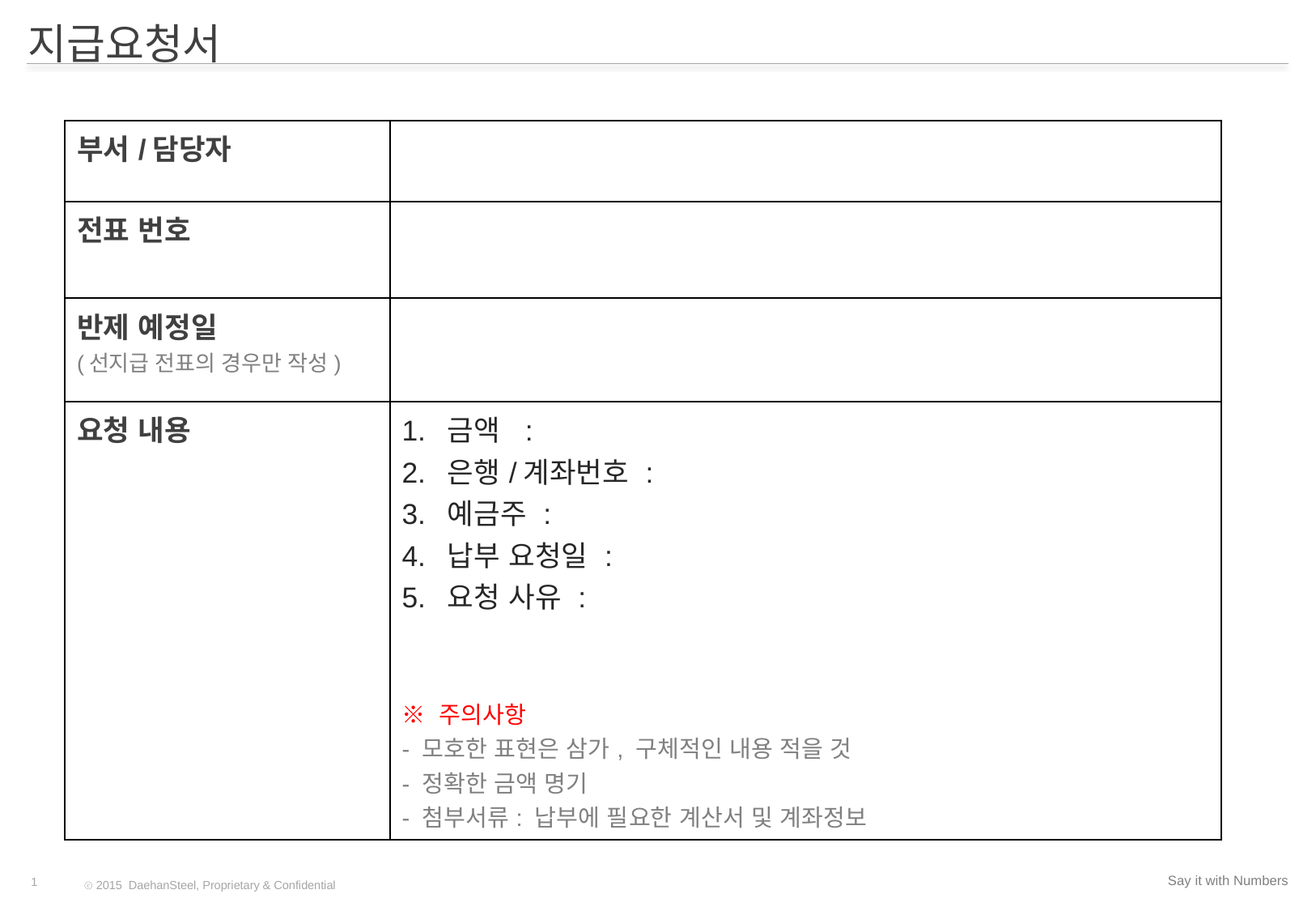

# 지급요청서
| 부서/담당자 |  |
| --- | --- |
| 전표 번호 |  |
| 반제 예정일 (선지급 전표의 경우만 작성) |  |
| 요청 내용 | 금액 : 은행/계좌번호 : 예금주 : 납부 요청일 : 요청 사유 : ※ 주의사항 - 모호한 표현은 삼가, 구체적인 내용 적을 것 - 정확한 금액 명기 - 첨부서류: 납부에 필요한 계산서 및 계좌정보 |
1
ⓒ 2015  DaehanSteel, Proprietary & Confidential